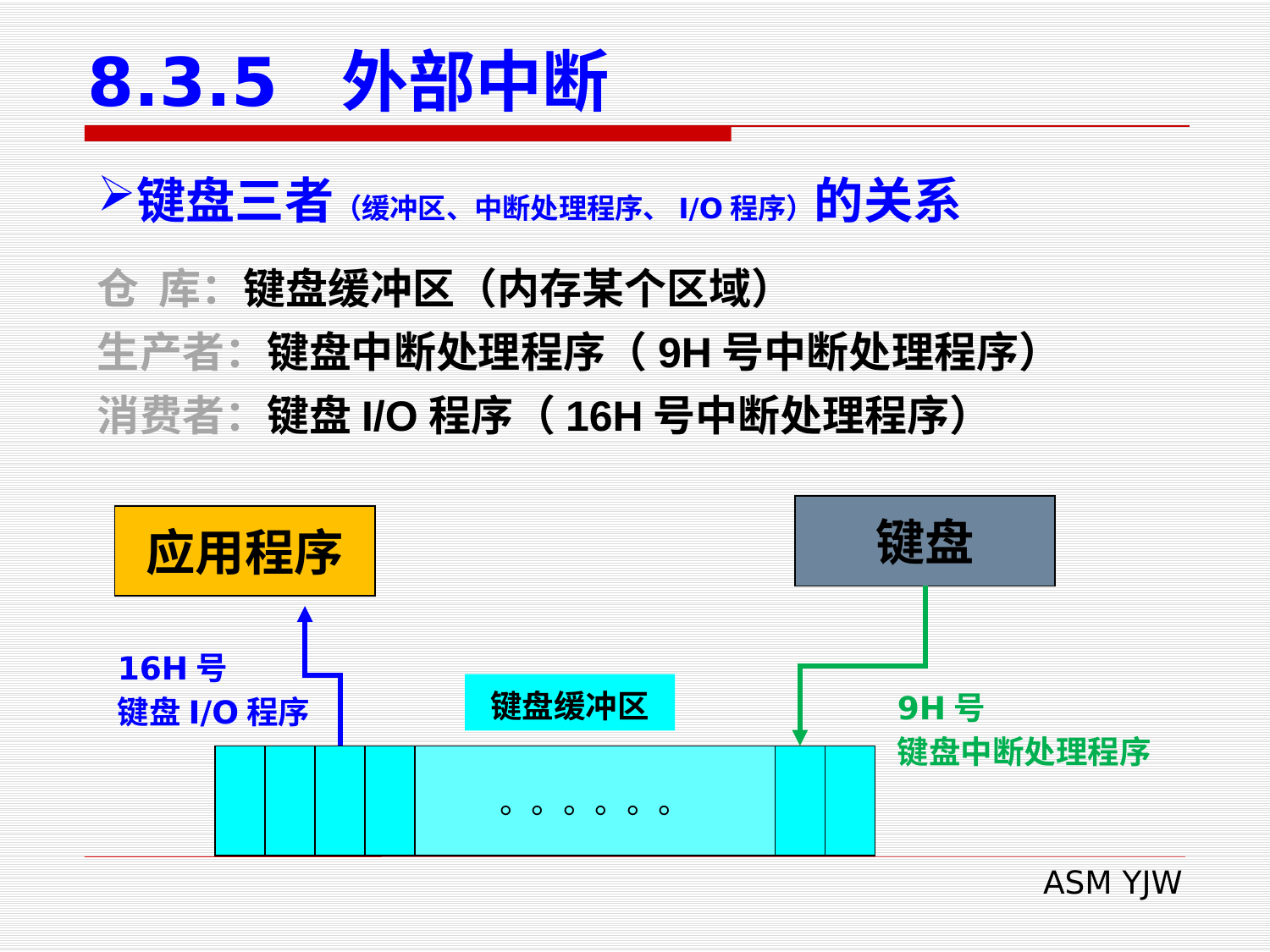

# 8.3.5  外部中断
键盘三者（缓冲区、中断处理程序、I/O程序）的关系
仓  库：键盘缓冲区（内存某个区域）
生产者：键盘中断处理程序（9H号中断处理程序）
消费者：键盘I/O程序（16H号中断处理程序）
键盘
应用程序
16H号
键盘I/O程序
键盘缓冲区
9H号
键盘中断处理程序

。。。。。。